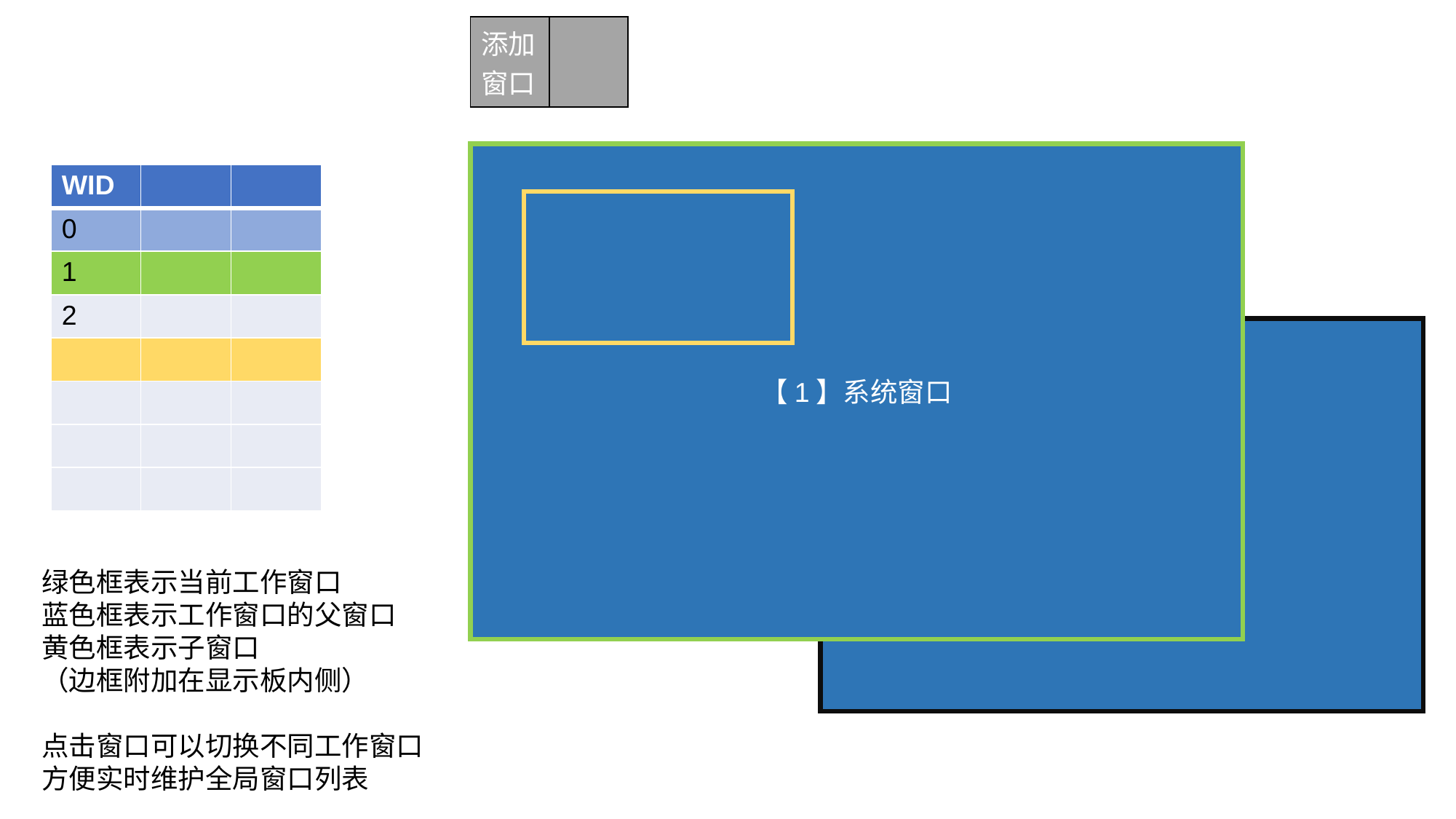

| 添加窗口 |  |
| --- | --- |
【1】系统窗口

| WID |  |  |
| --- | --- | --- |
| 0 |  |  |
| 1 |  |  |
| 2 |  |  |
|  |  |  |
|  |  |  |
|  |  |  |
|  |  |  |
【2】系统窗口
绿色框表示当前工作窗口
蓝色框表示工作窗口的父窗口
黄色框表示子窗口
（边框附加在显示板内侧）

点击窗口可以切换不同工作窗口
方便实时维护全局窗口列表